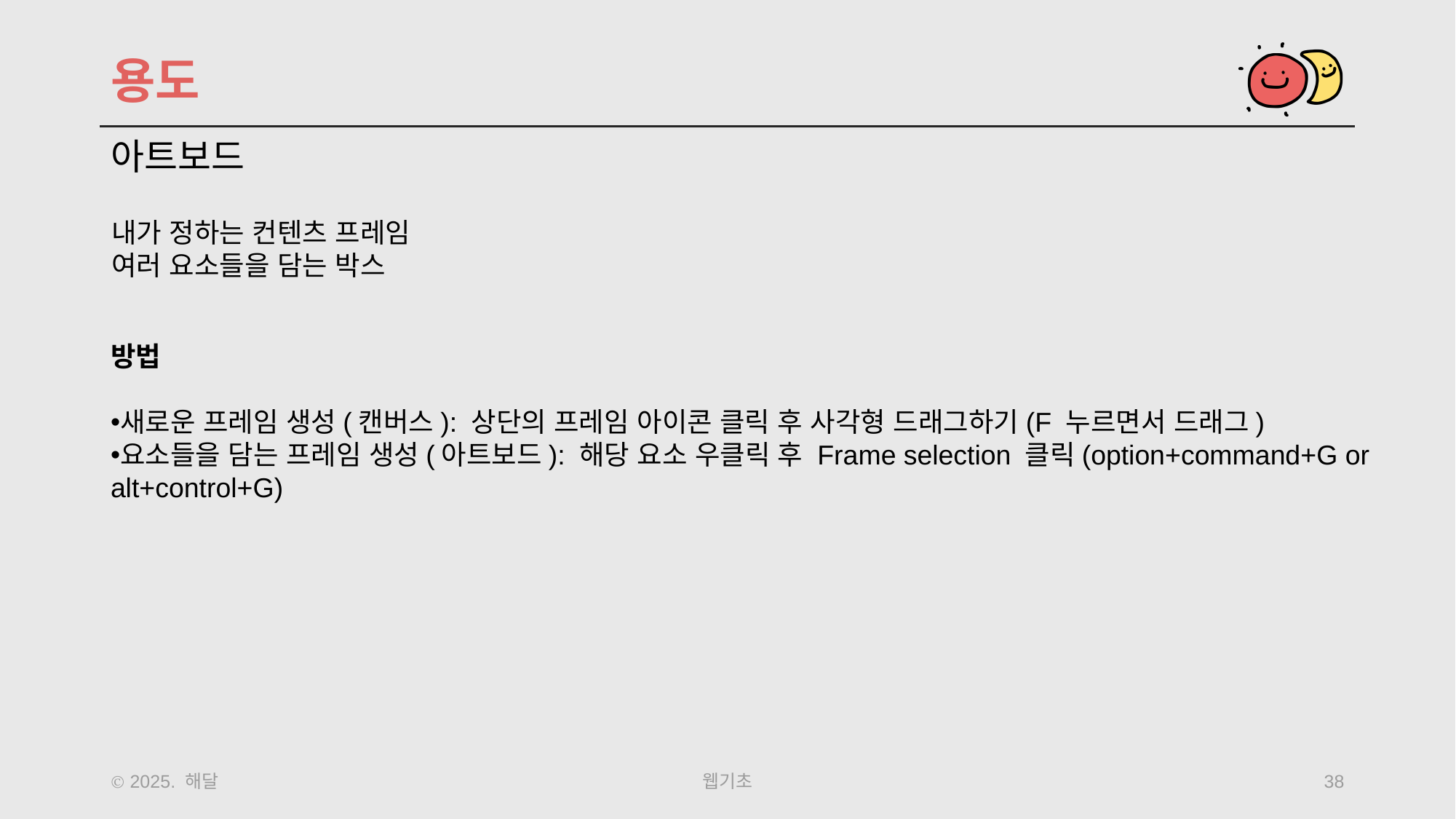

용도
아트보드
내가 정하는 컨텐츠 프레임
여러 요소들을 담는 박스
방법

새로운 프레임 생성(캔버스): 상단의 프레임 아이콘 클릭 후 사각형 드래그하기(F 누르면서 드래그)
요소들을 담는 프레임 생성(아트보드): 해당 요소 우클릭 후 Frame selection 클릭(option+command+G or alt+control+G)
Ⓒ 2025. 해달
웹기초
38